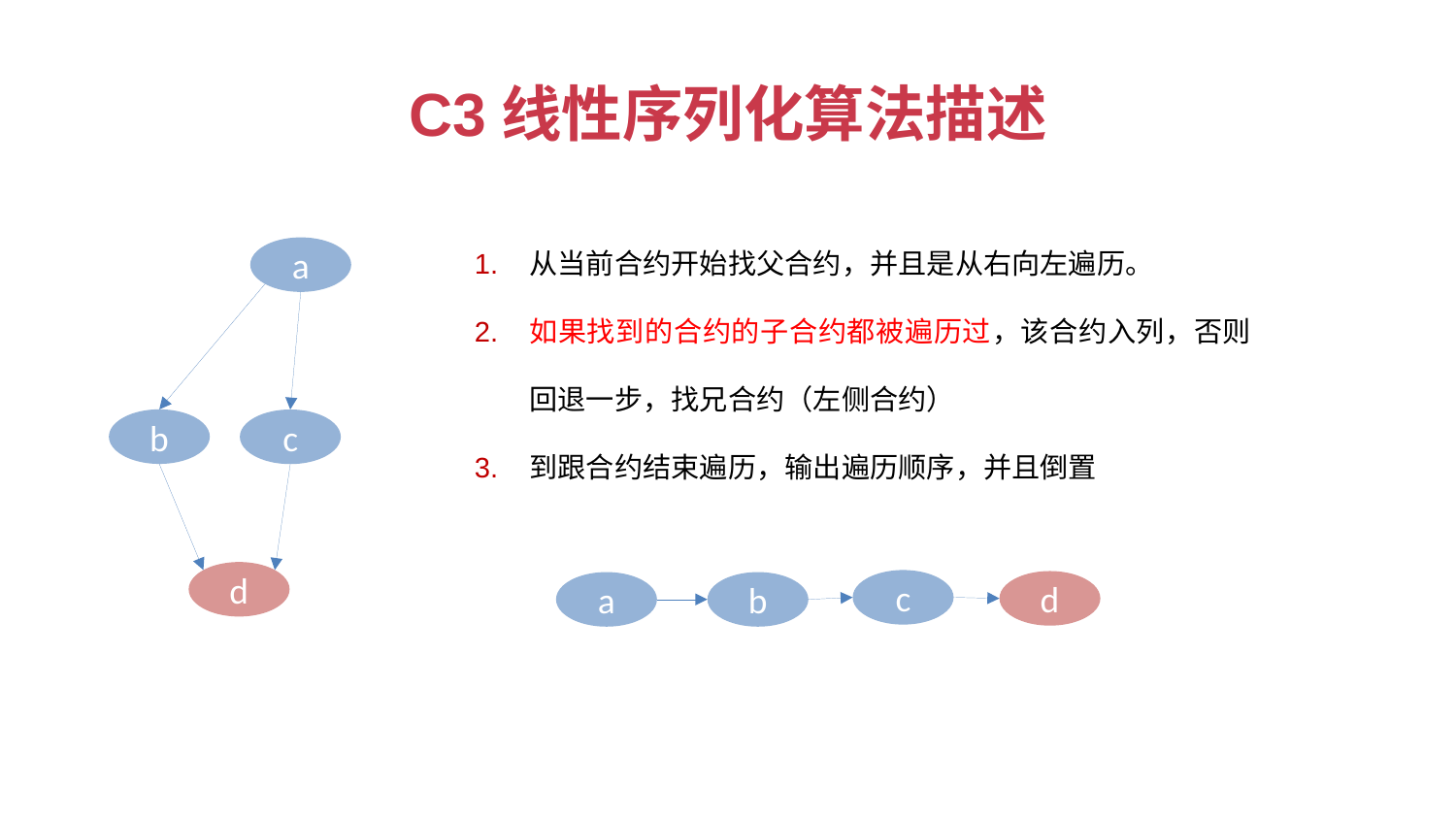

C3线性序列化算法描述
a
b
c
d
从当前合约开始找父合约，并且是从右向左遍历。
如果找到的合约的子合约都被遍历过，该合约入列，否则回退一步，找兄合约（左侧合约）
到跟合约结束遍历，输出遍历顺序，并且倒置
c
d
a
b